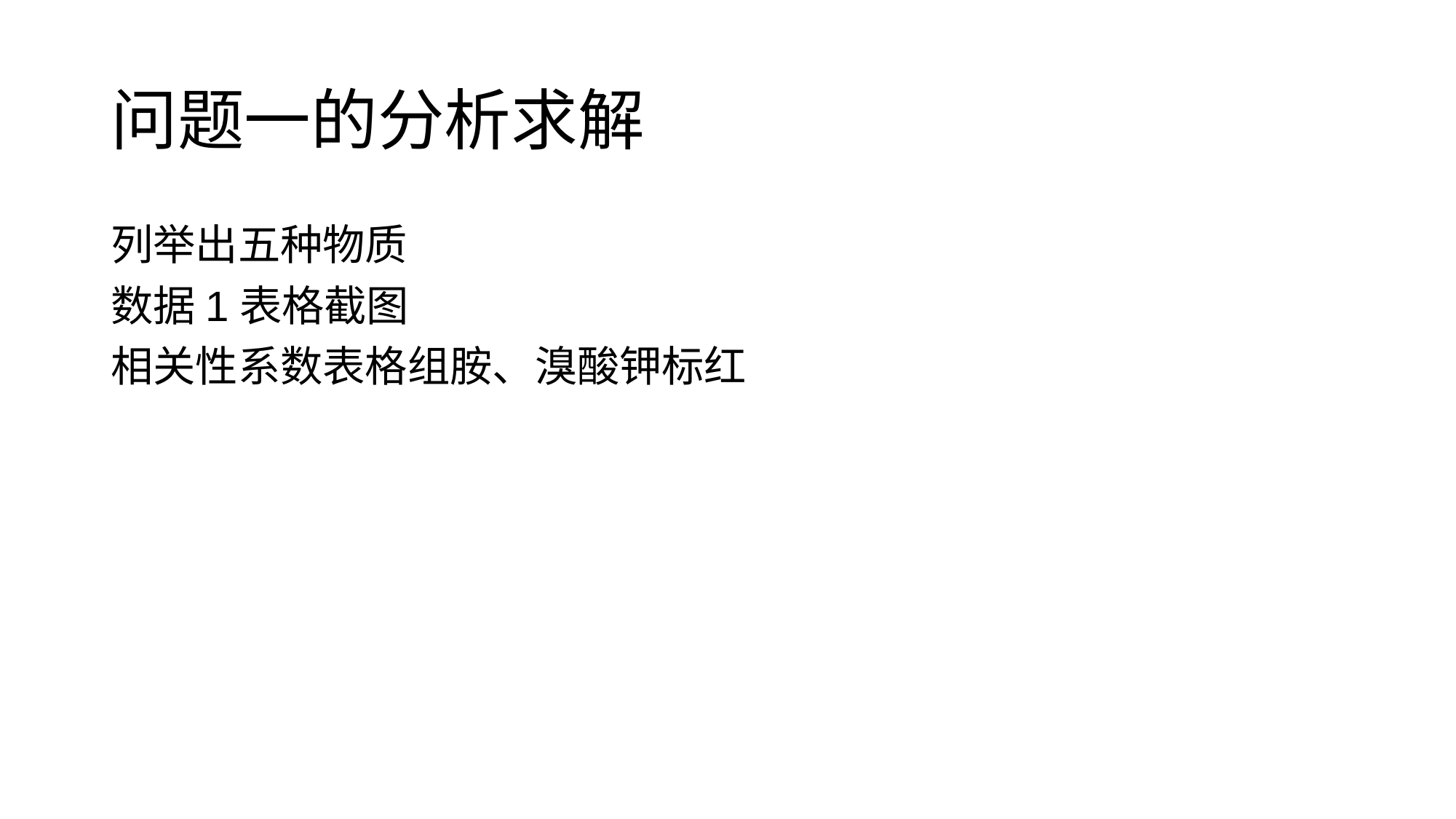

# 问题一的分析求解
列举出五种物质
数据1表格截图
相关性系数表格组胺、溴酸钾标红